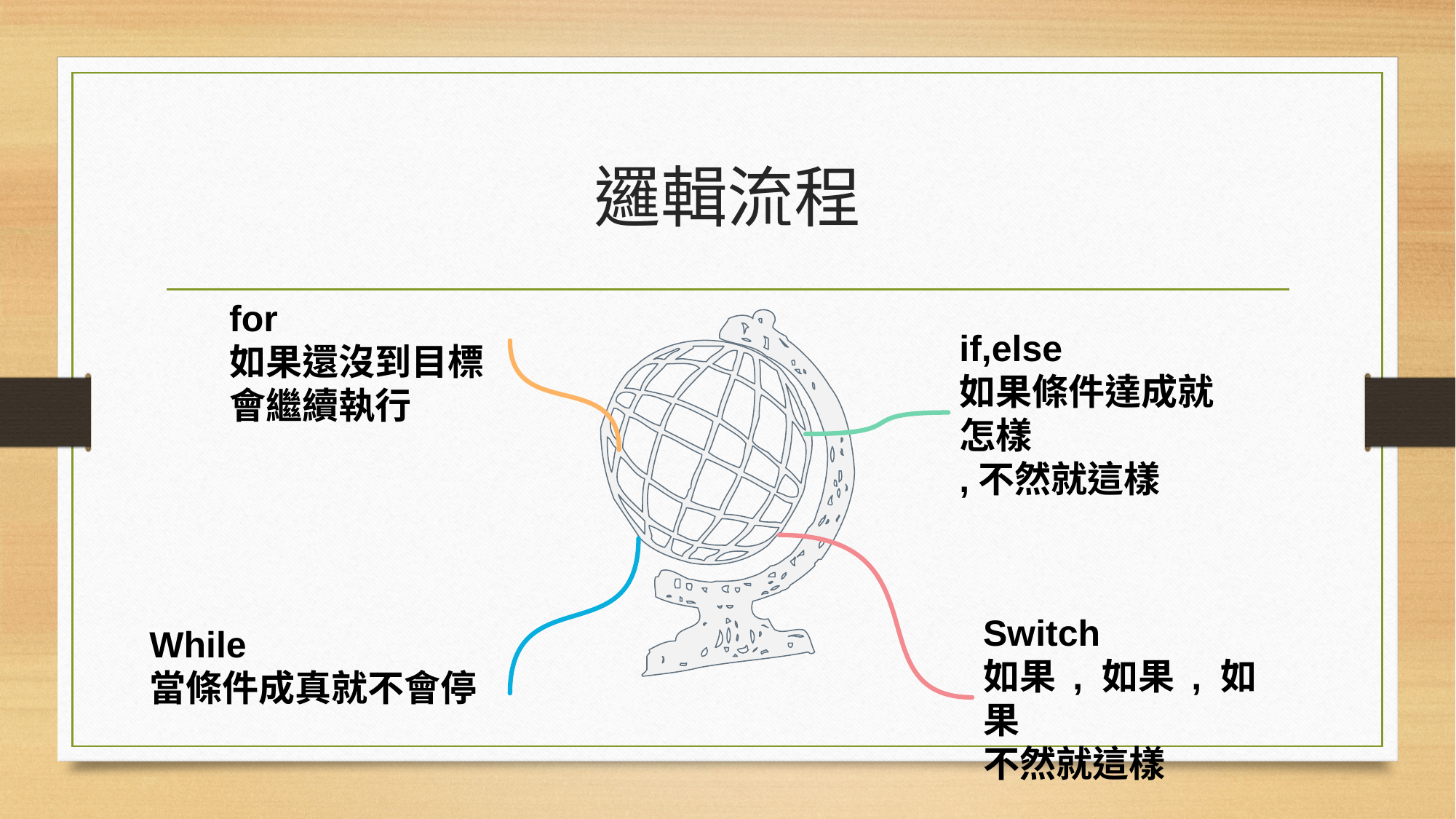

# 邏輯流程
for
如果還沒到目標
會繼續執行

if,else
如果條件達成就怎樣
,不然就這樣
Switch
如果 , 如果 , 如果
不然就這樣
While
當條件成真就不會停